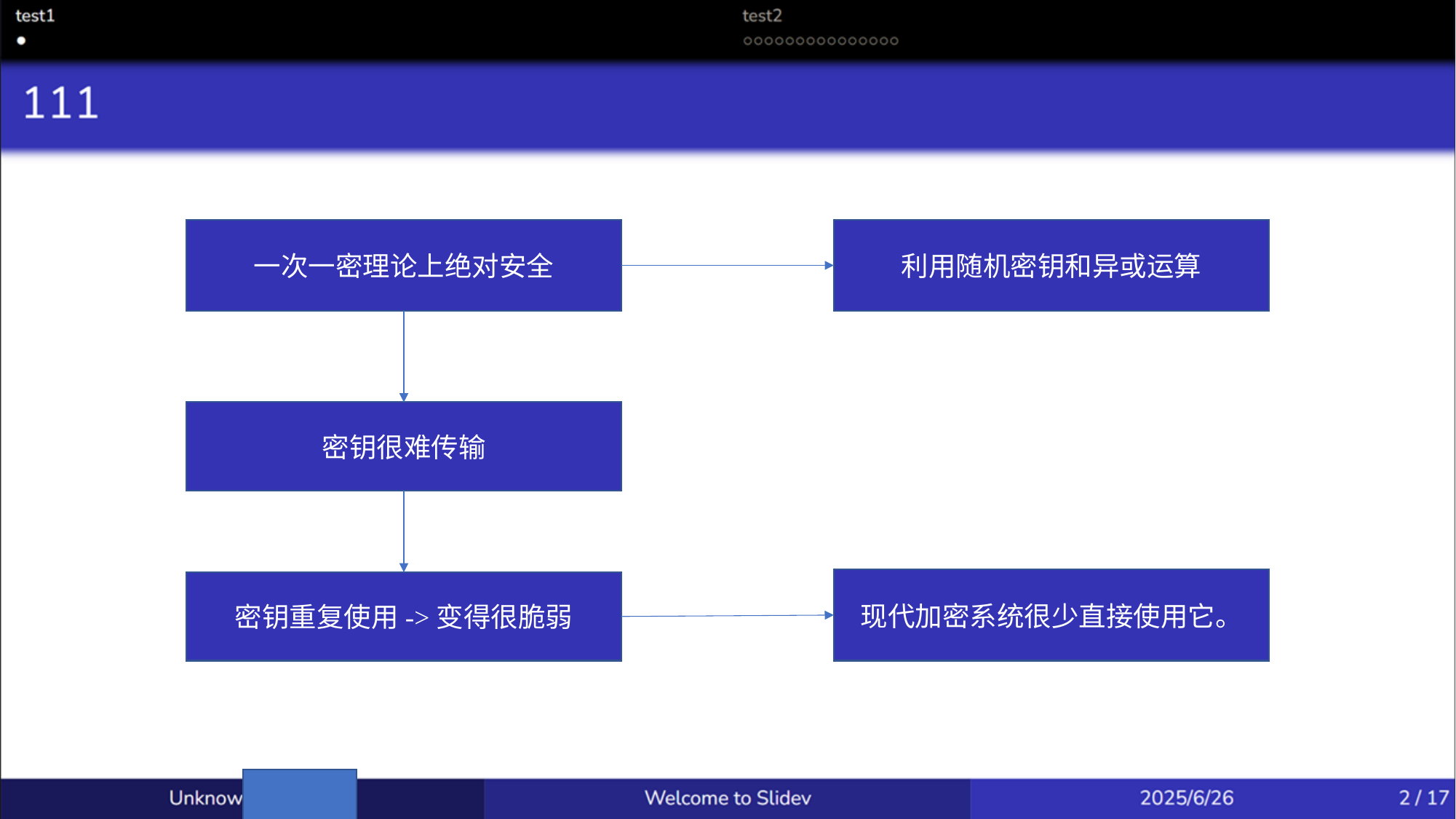

一次一密理论上绝对安全
利用随机密钥和异或运算
密钥很难传输
现代加密系统很少直接使用它。
密钥重复使用->变得很脆弱